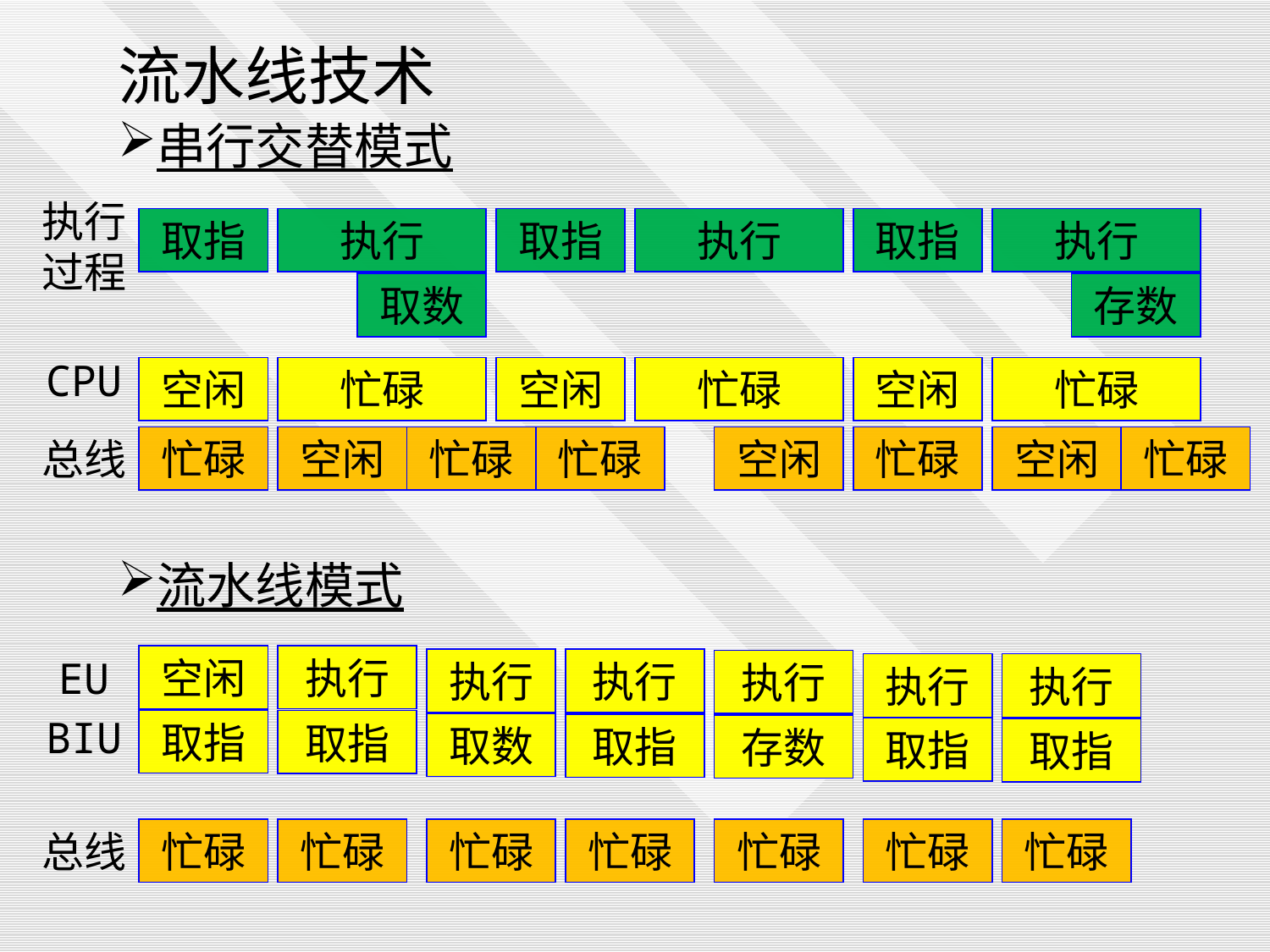

流水线技术
串行交替模式
执行过程
取指
执行
取指
执行
取指
执行
取数
存数
CPU
空闲
忙碌
空闲
忙碌
空闲
忙碌
总线
忙碌
空闲
忙碌
忙碌
空闲
忙碌
空闲
忙碌
流水线模式
EU
空闲
执行
执行
执行
执行
执行
执行
BIU
取指
取指
取数
取指
存数
取指
取指
总线
忙碌
忙碌
忙碌
忙碌
忙碌
忙碌
忙碌